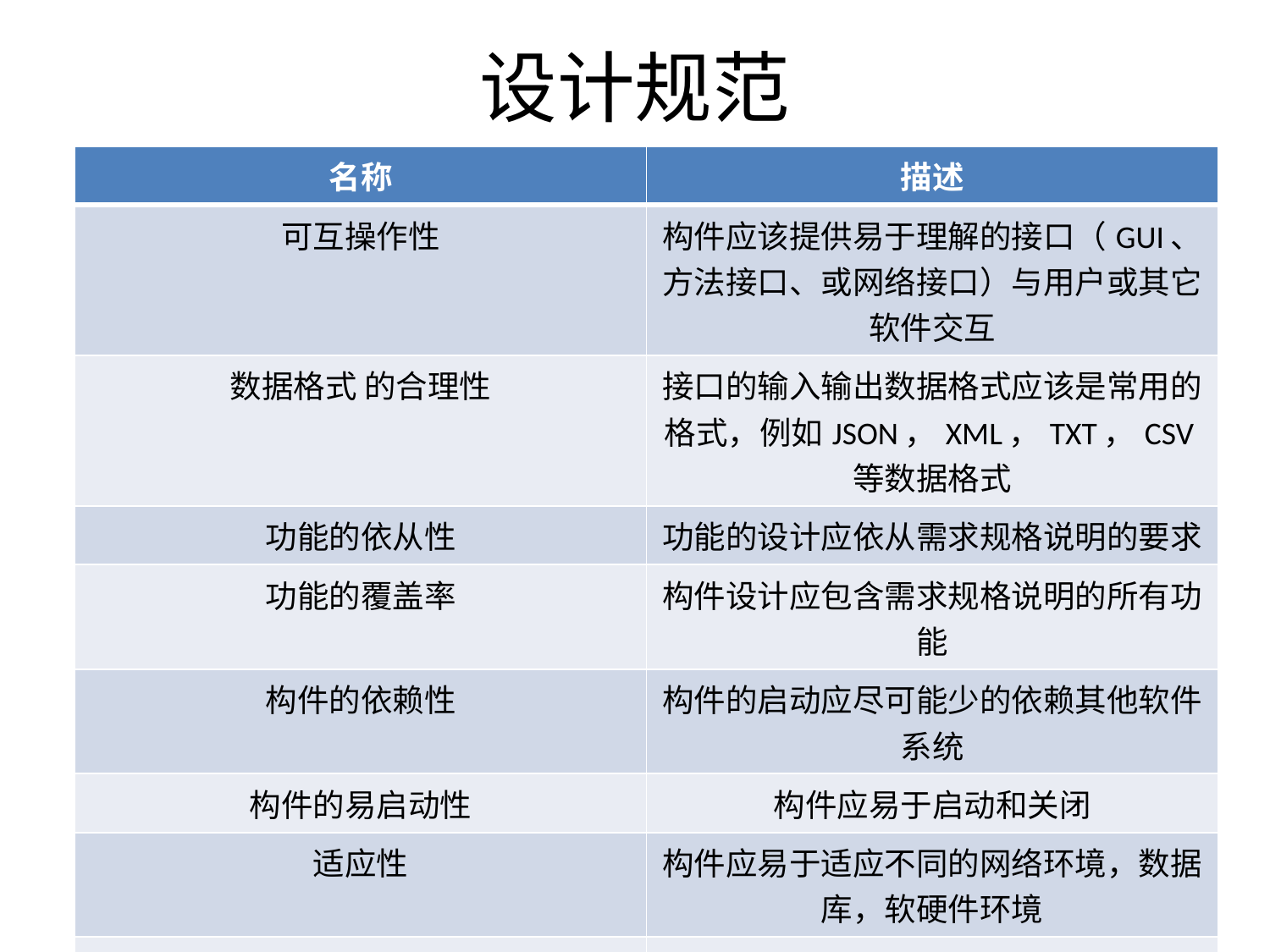

# 设计规范
| 名称 | 描述 |
| --- | --- |
| 可互操作性 | 构件应该提供易于理解的接口（GUI、方法接口、或网络接口）与用户或其它软件交互 |
| 数据格式 的合理性 | 接口的输入输出数据格式应该是常用的格式，例如JSON，XML，TXT，CSV等数据格式 |
| 功能的依从性 | 功能的设计应依从需求规格说明的要求 |
| 功能的覆盖率 | 构件设计应包含需求规格说明的所有功能 |
| 构件的依赖性 | 构件的启动应尽可能少的依赖其他软件系统 |
| 构件的易启动性 | 构件应易于启动和关闭 |
| 适应性 | 构件应易于适应不同的网络环境，数据库，软硬件环境 |
| 易安装性 | 构件应易于安装和卸载 |
| 可配置性 | 系统的启动参数是可配置的 |